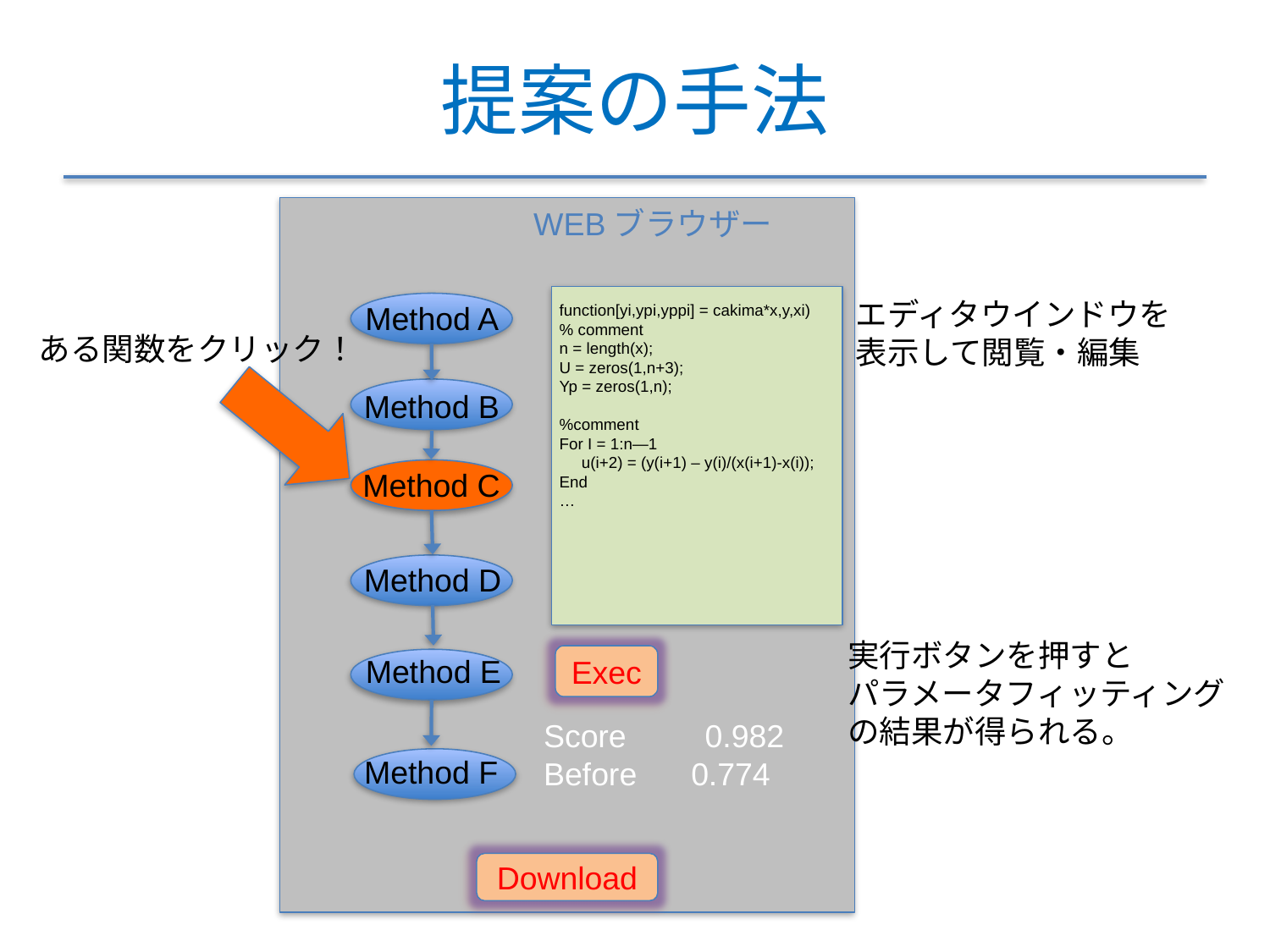

# 提案の手法

WEBブラウザー

エディタウインドウを
表示して閲覧・編集
Method A

function[yi,ypi,yppi] = cakima*x,y,xi)
% comment
n = length(x);
U = zeros(1,n+3);
Yp = zeros(1,n);

%comment
For I = 1:n—1
     u(i+2) = (y(i+1) – y(i)/(x(i+1)-x(i));
End
…
ある関数をクリック！

Method B

Method C

Method D

実行ボタンを押すと
パラメータフィッティング
の結果が得られる。
Method E
Exec

Score　　0.982
Before　 0.774
Method F

Download